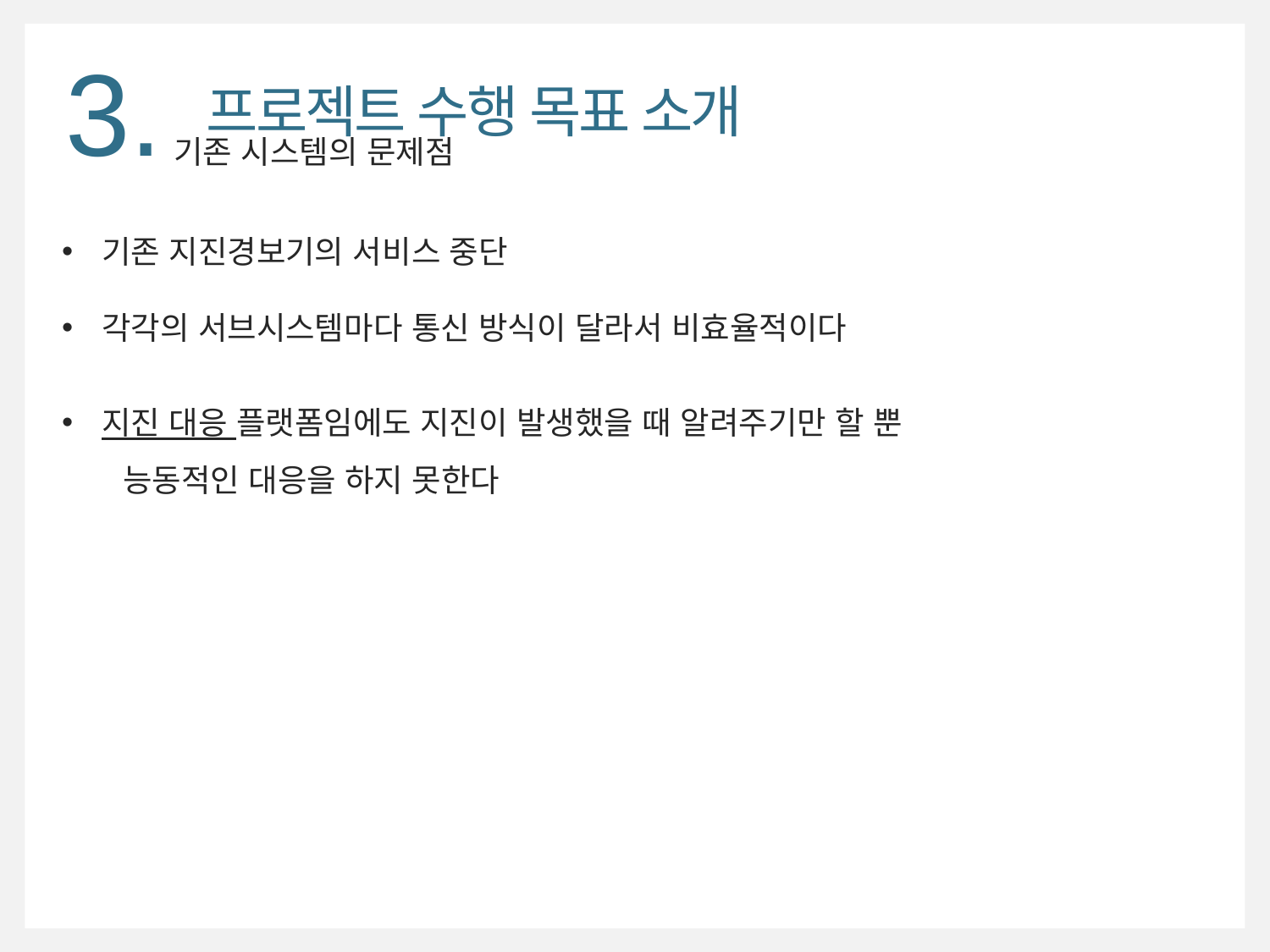

3.
프로젝트 수행 목표 소개
기존 시스템의 문제점

기존 지진경보기의 서비스 중단

각각의 서브시스템마다 통신 방식이 달라서 비효율적이다

지진 대응 플랫폼임에도 지진이 발생했을 때 알려주기만 할 뿐
      능동적인 대응을 하지 못한다